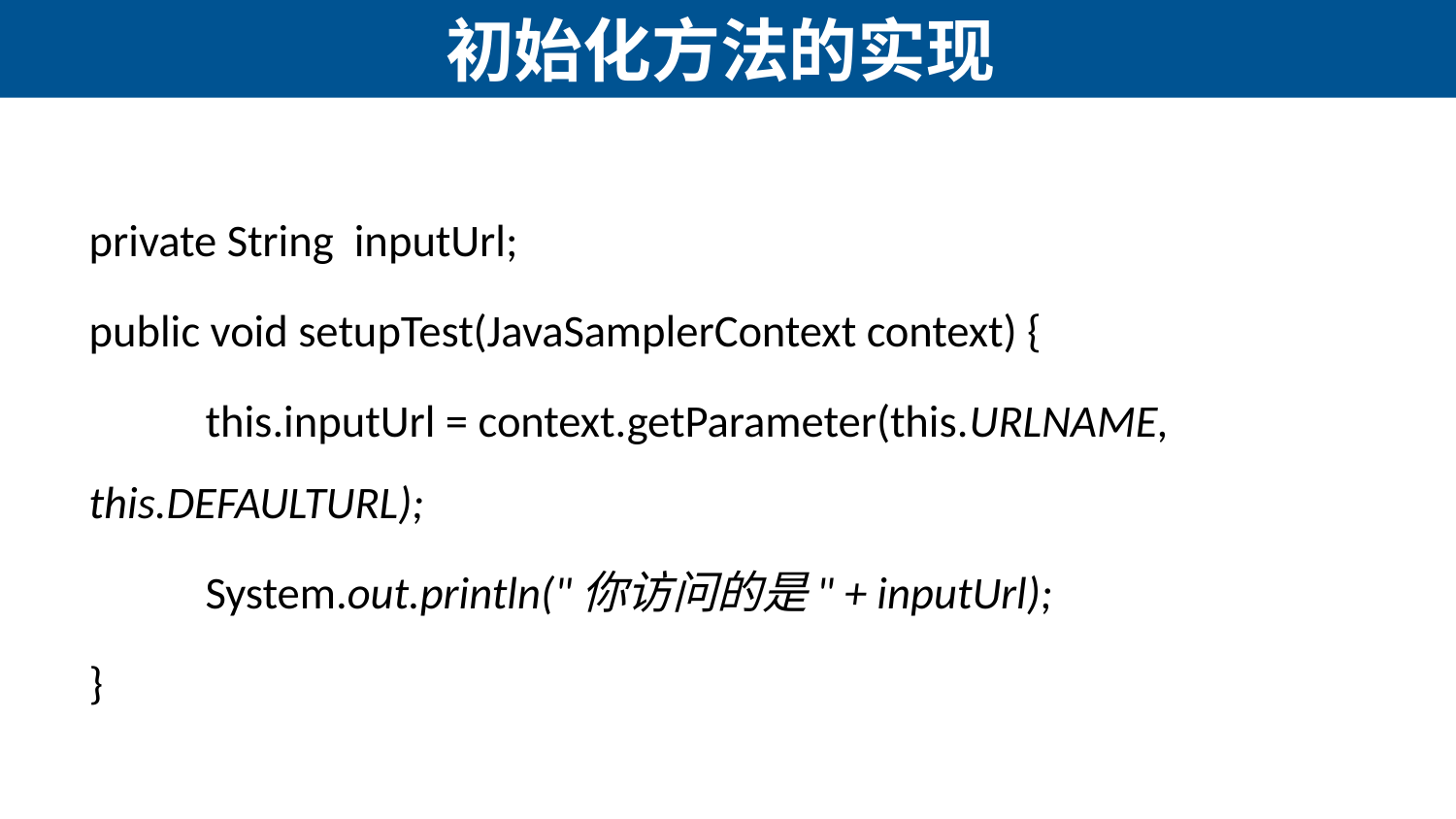

# 初始化方法的实现
private String  inputUrl;
public void setupTest(JavaSamplerContext context) {
	this.inputUrl = context.getParameter(this.URLNAME, this.DEFAULTURL);
	System.out.println("你访问的是" + inputUrl);
}